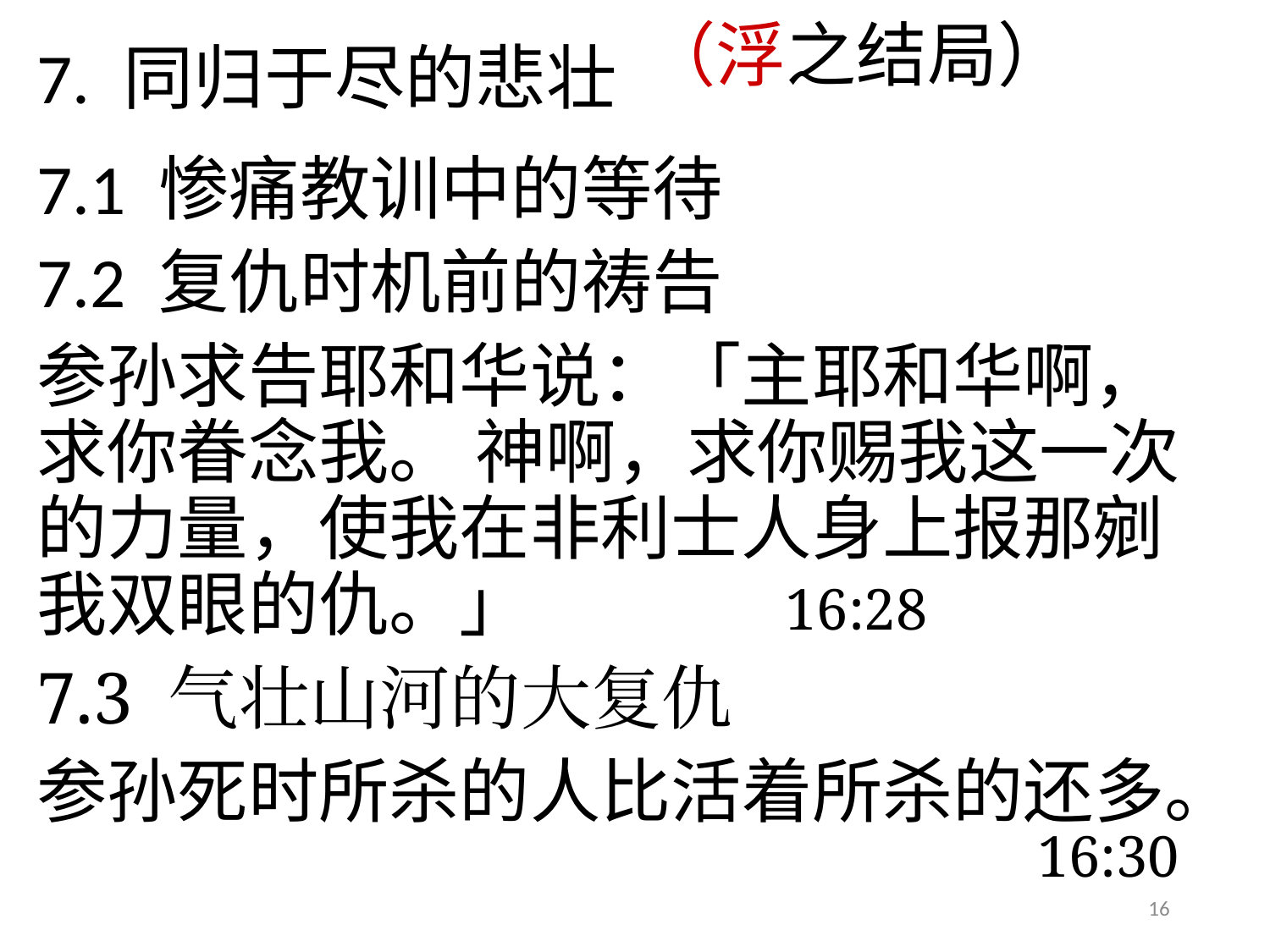

（浮之结局）
# 7. 同归于尽的悲壮
7.1 惨痛教训中的等待
7.2 复仇时机前的祷告
参孙求告耶和华说：「主耶和华啊，求你眷念我。 神啊，求你赐我这一次的力量，使我在非利士人身上报那剜我双眼的仇。」               16:28
7.3 气壮山河的大复仇
参孙死时所杀的人比活着所杀的还多。
16:30
16